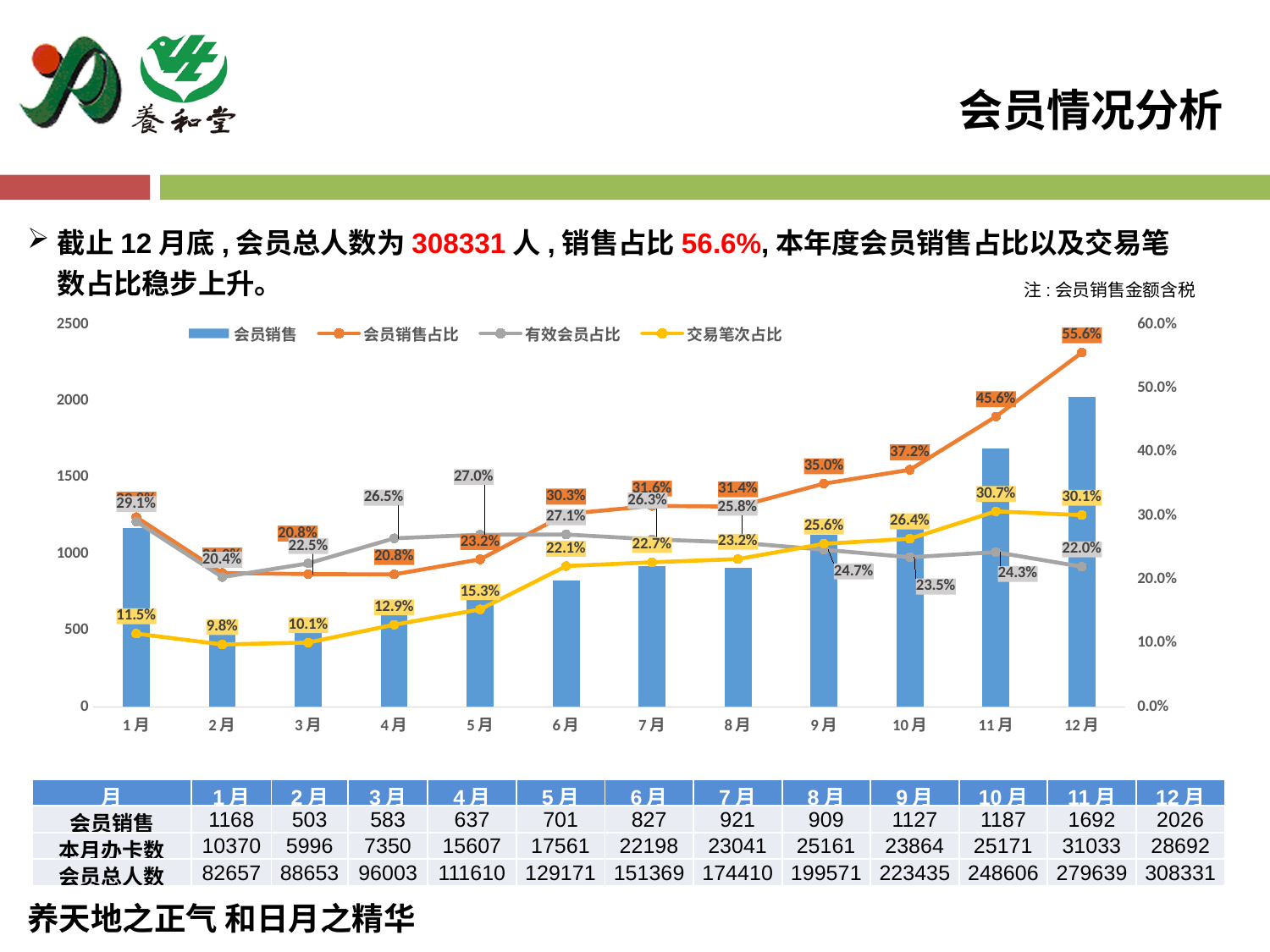

会员情况分析
截止12月底,会员总人数为308331人,销售占比56.6%,本年度会员销售占比以及交易笔数占比稳步上升。
注:会员销售金额含税

### Chart

| Category | 会员销售 | 会员销售占比 | 有效会员占比 | 交易笔次占比 |
|---|---|---|---|---|
| 1月 | 1168.0 | 0.29783232518561686 | 0.290949344883071 | 0.115 |
| 2月 | 503.0 | 0.21014988358461015 | 0.20372689023496102 | 0.098 |
| 3月 | 583.0 | 0.20839226409497144 | 0.2251804631105278 | 0.101 |
| 4月 | 637.0 | 0.2079462402780959 | 0.26462682555326583 | 0.129 |
| 5月 | 701.0 | 0.23157081440112684 | 0.2702773842425932 | 0.153 |
| 6月 | 827.0 | 0.3028413915223726 | 0.270630049745985 | 0.221 |
| 7月 | 921.0 | 0.31551888905559355 | 0.2630296427957113 | 0.227 |
| 8月 | 909.0 | 0.3143528734082321 | 0.25804350331460985 | 0.232 |
| 9月 | 1127.0 | 0.3504360653355626 | 0.24667576700158883 | 0.256 |
| 10月 | 1187.0 | 0.37224382339226403 | 0.23486963307402073 | 0.264 |
| 11月 | 1692.0 | 0.4556792946575749 | 0.2428523918337571 | 0.307 |
| 12月 | 2026.0 | 0.556 | 0.22 | 0.301 |
| 月 | 1月 | 2月 | 3月 | 4月 | 5月 | 6月 | 7月 | 8月 | 9月 | 10月 | 11月 | 12月 |
| --- | --- | --- | --- | --- | --- | --- | --- | --- | --- | --- | --- | --- |
| 会员销售 | 1168 | 503 | 583 | 637 | 701 | 827 | 921 | 909 | 1127 | 1187 | 1692 | 2026 |
| 本月办卡数 | 10370 | 5996 | 7350 | 15607 | 17561 | 22198 | 23041 | 25161 | 23864 | 25171 | 31033 | 28692 |
| 会员总人数 | 82657 | 88653 | 96003 | 111610 | 129171 | 151369 | 174410 | 199571 | 223435 | 248606 | 279639 | 308331 |